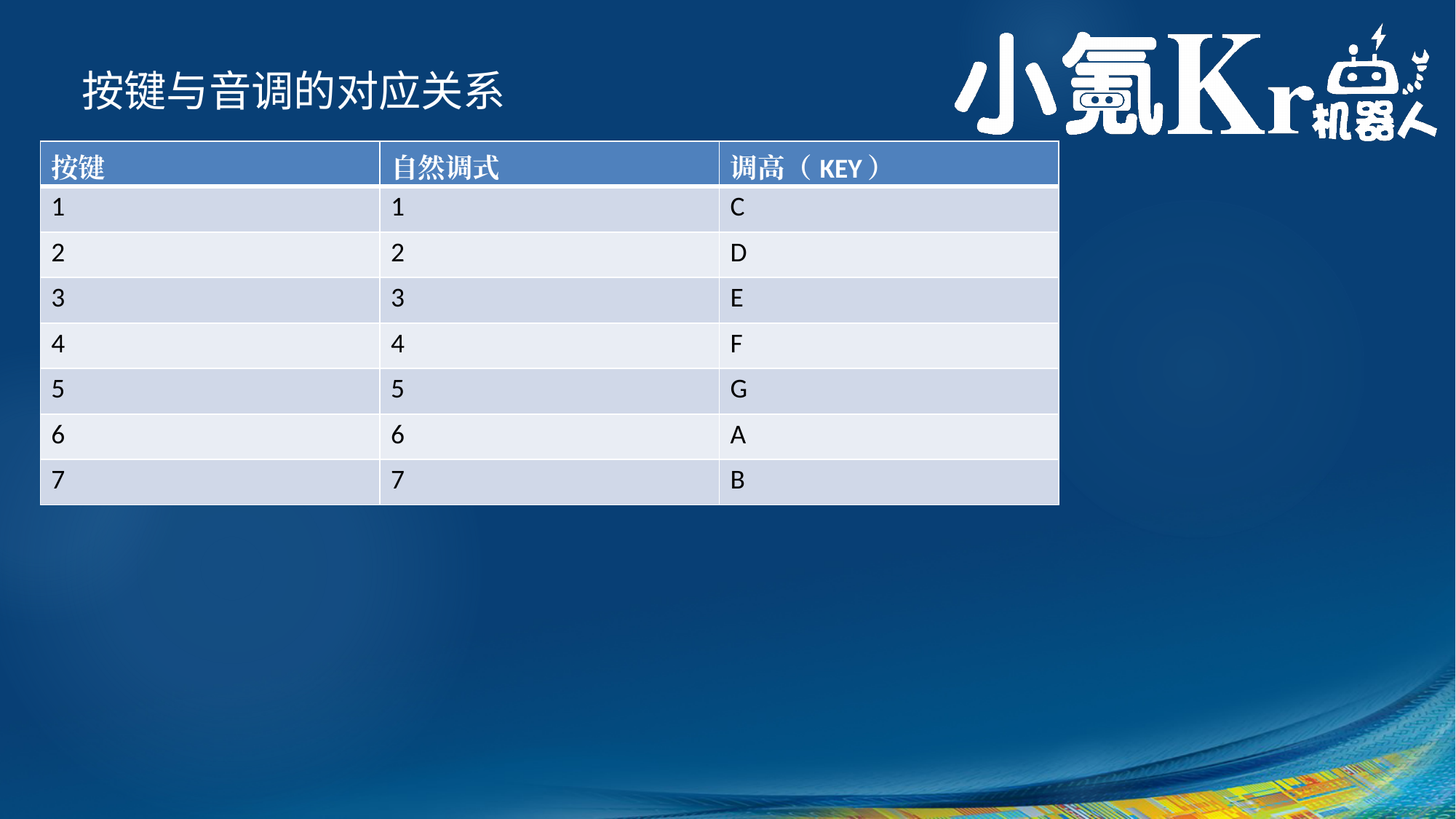

按键与音调的对应关系
| 按键 | 自然调式 | 调高（KEY） |
| --- | --- | --- |
| 1 | 1 | C |
| 2 | 2 | D |
| 3 | 3 | E |
| 4 | 4 | F |
| 5 | 5 | G |
| 6 | 6 | A |
| 7 | 7 | B |